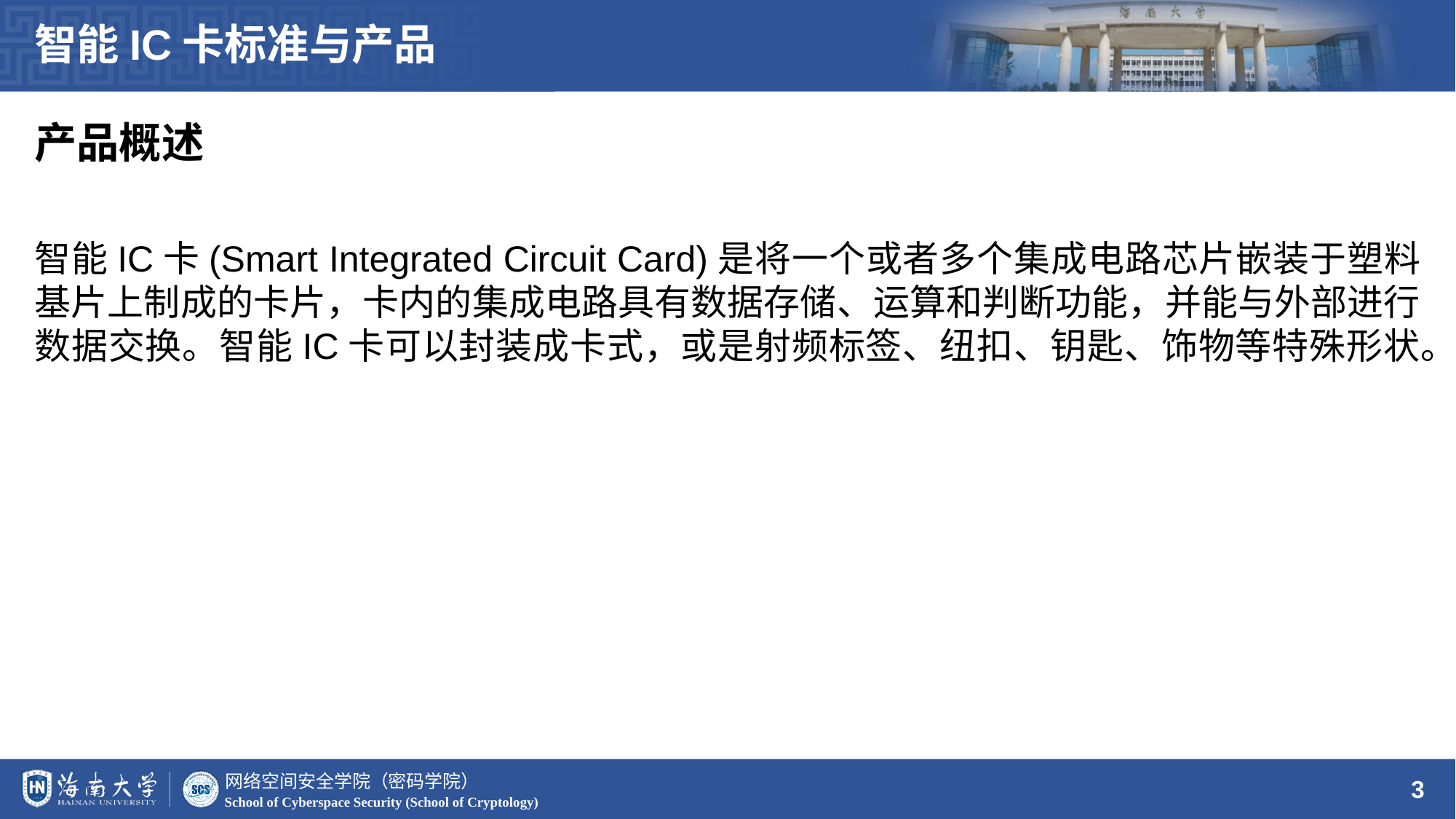

智能IC卡标准与产品
产品概述

智能IC卡(Smart Integrated Circuit Card)是将一个或者多个集成电路芯片嵌装于塑料基片上制成的卡片，卡内的集成电路具有数据存储、运算和判断功能，并能与外部进行数据交换。智能IC卡可以封装成卡式，或是射频标签、纽扣、钥匙、饰物等特殊形状。
3